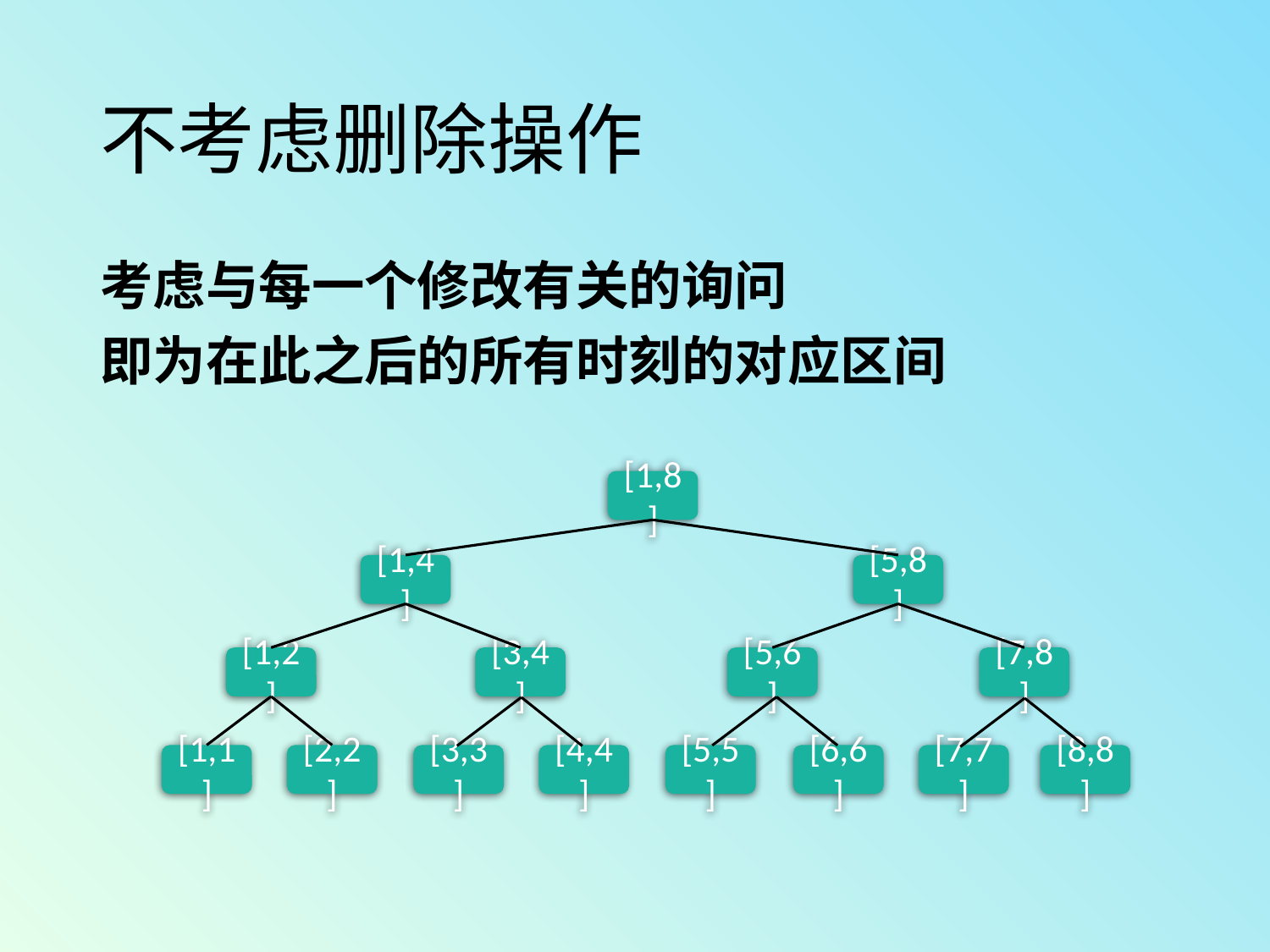

# 不考虑删除操作
考虑与每一个修改有关的询问
即为在此之后的所有时刻的对应区间
[1,8]
[1,4]
[5,8]
[1,2]
[3,4]
[5,6]
[7,8]
[1,1]
[2,2]
[3,3]
[4,4]
[5,5]
[6,6]
[7,7]
[8,8]